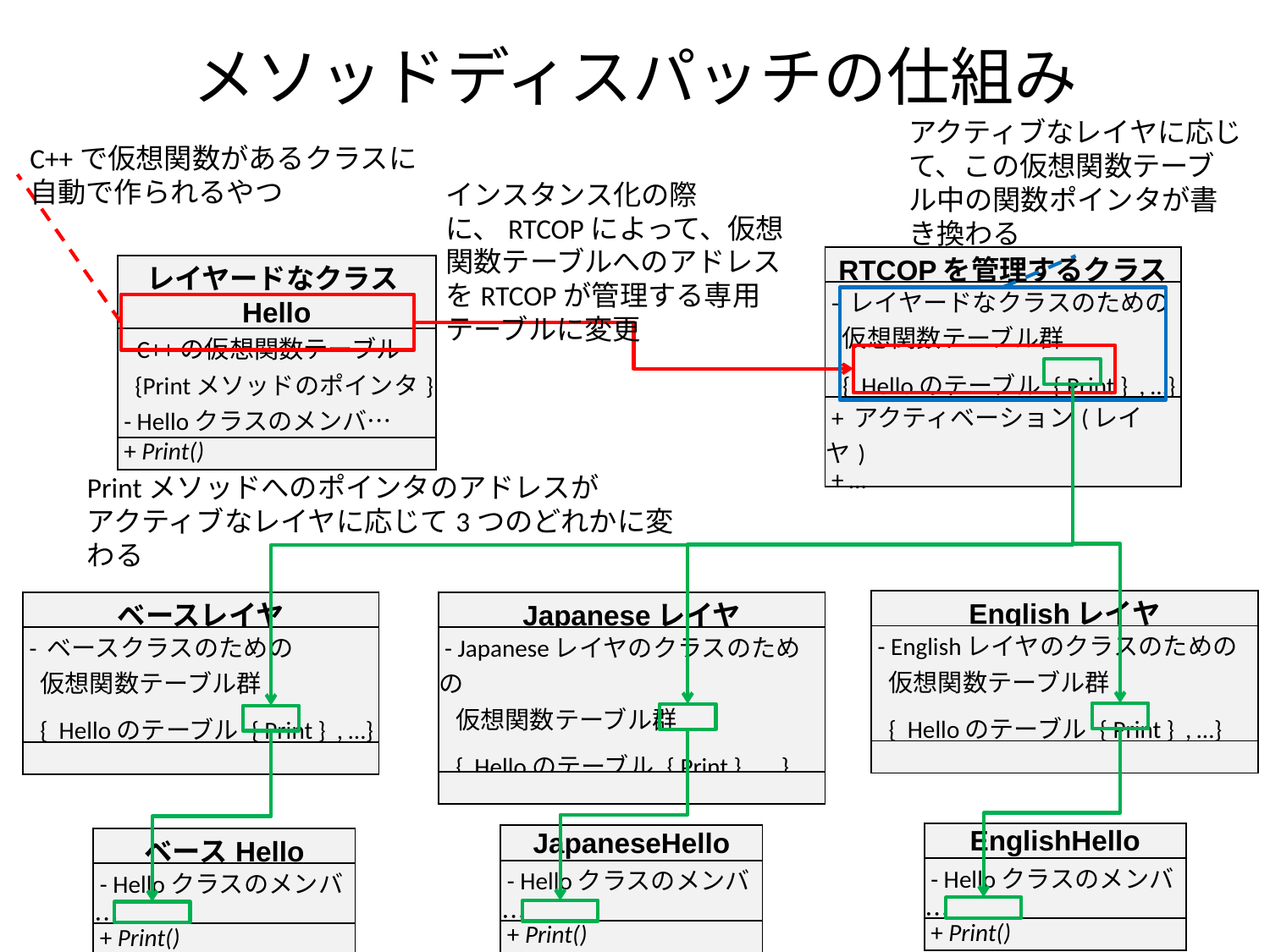

# メソッドディスパッチの仕組み
アクティブなレイヤに応じて、この仮想関数テーブル中の関数ポインタが書き換わる
C++で仮想関数があるクラスに
自動で作られるやつ
インスタンス化の際に、RTCOPによって、仮想関数テーブルへのアドレスをRTCOPが管理する専用テーブルに変更
| RTCOPを管理するクラス |
| --- |
| - レイヤードなクラスのための 仮想関数テーブル群 { Helloのテーブル { Print } , …} |
| + アクティベーション(レイヤ) + … |
| レイヤードなクラスHello |
| --- |
| - C++の仮想関数テーブル {Printメソッドのポインタ} - Helloクラスのメンバ… |
| + Print() |

Printメソッドへのポインタのアドレスが
アクティブなレイヤに応じて3つのどれかに変わる
| Englishレイヤ |
| --- |
| - Englishレイヤのクラスのための 仮想関数テーブル群 { Helloのテーブル { Print } , …} |
|  |
| ベースレイヤ |
| --- |
| - ベースクラスのための 仮想関数テーブル群 { Helloのテーブル { Print } , …} |
|  |
| Japaneseレイヤ |
| --- |
| - Japaneseレイヤのクラスのための 仮想関数テーブル群 { Helloのテーブル { Print } , …} |
|  |

| EnglishHello |
| --- |
| - Helloクラスのメンバ… |
| + Print() |
| JapaneseHello |
| --- |
| - Helloクラスのメンバ… |
| + Print() |
| ベースHello |
| --- |
| - Helloクラスのメンバ… |
| + Print() |